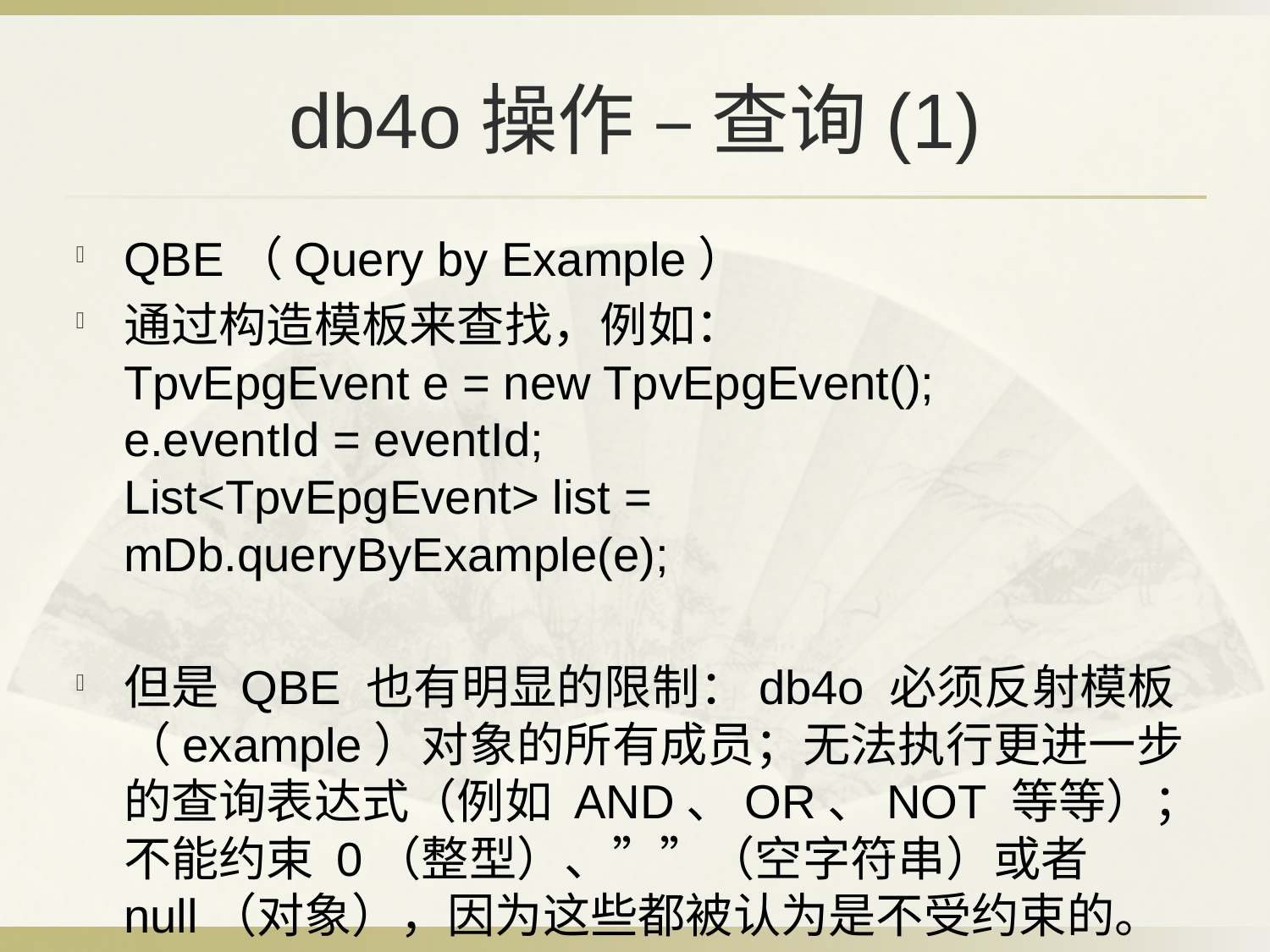

# db4o操作 – 查询(1)
QBE（Query by Example）
通过构造模板来查找，例如：
TpvEpgEvent e = new TpvEpgEvent();
e.eventId = eventId;
List<TpvEpgEvent> list = mDb.queryByExample(e);

但是 QBE 也有明显的限制：db4o 必须反射模板（example）对象的所有成员；无法执行更进一步的查询表达式（例如 AND、OR、NOT 等等）；不能约束 0（整型）、””（空字符串）或者 null（对象），因为这些都被认为是不受约束的。